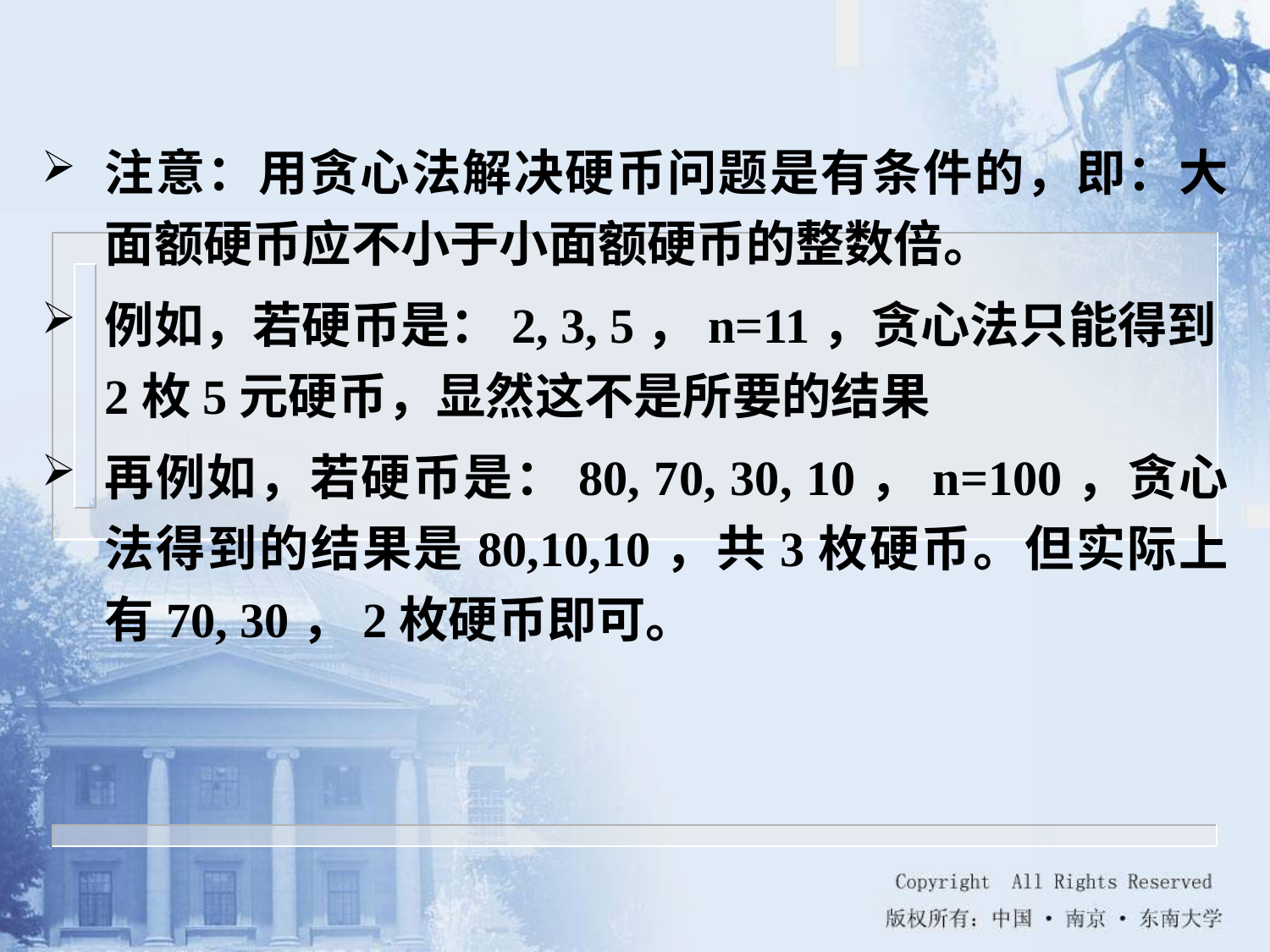

注意：用贪心法解决硬币问题是有条件的，即：大面额硬币应不小于小面额硬币的整数倍。
例如，若硬币是：2, 3, 5，n=11，贪心法只能得到2枚5元硬币，显然这不是所要的结果
再例如，若硬币是：80, 70, 30, 10，n=100，贪心法得到的结果是80,10,10，共3枚硬币。但实际上有70, 30，2枚硬币即可。